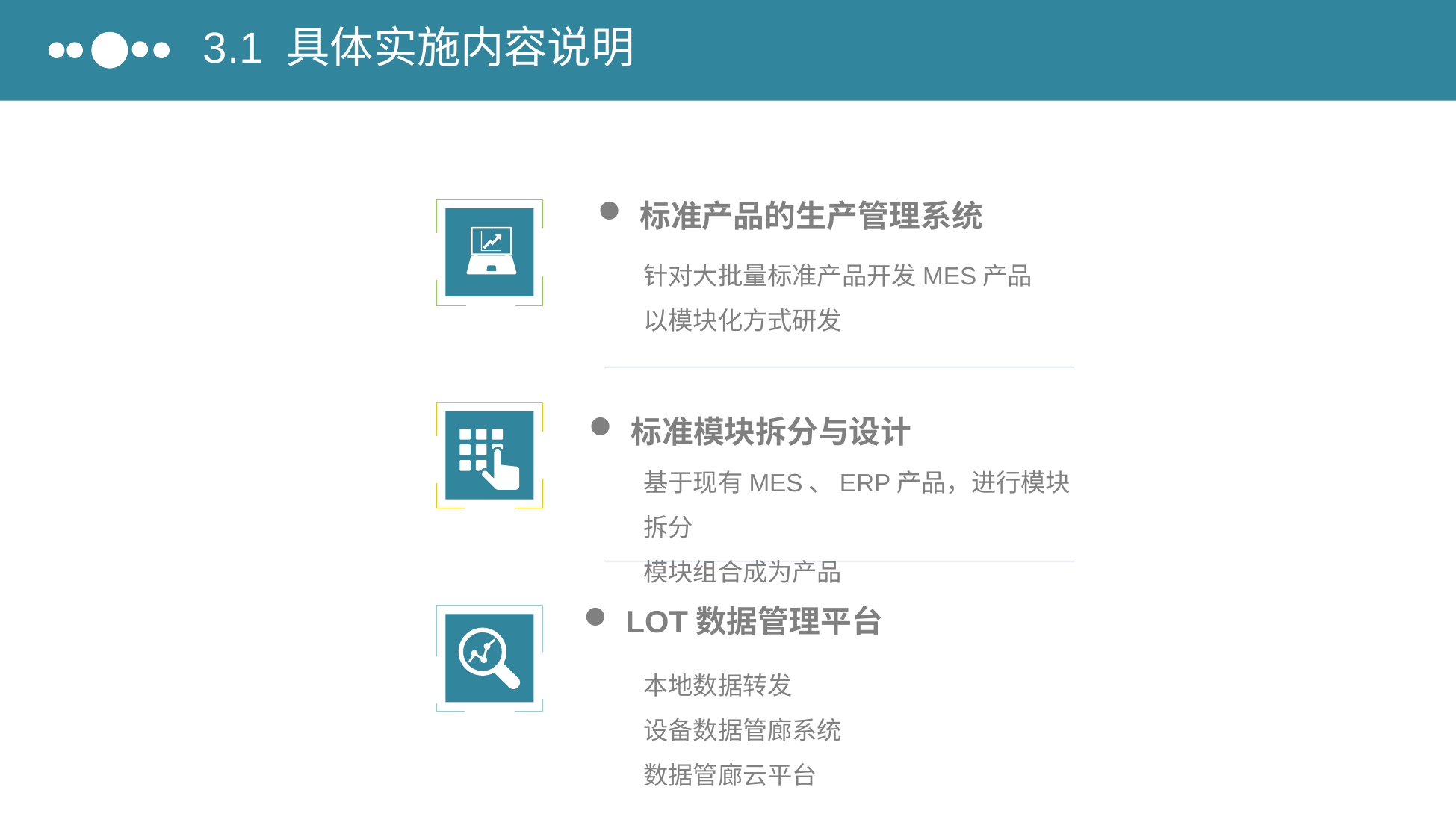

3.1 具体实施内容说明
标准产品的生产管理系统

针对大批量标准产品开发MES产品
以模块化方式研发

标准模块拆分与设计
基于现有MES、ERP产品，进行模块拆分
模块组合成为产品
LOT数据管理平台

本地数据转发
设备数据管廊系统
数据管廊云平台